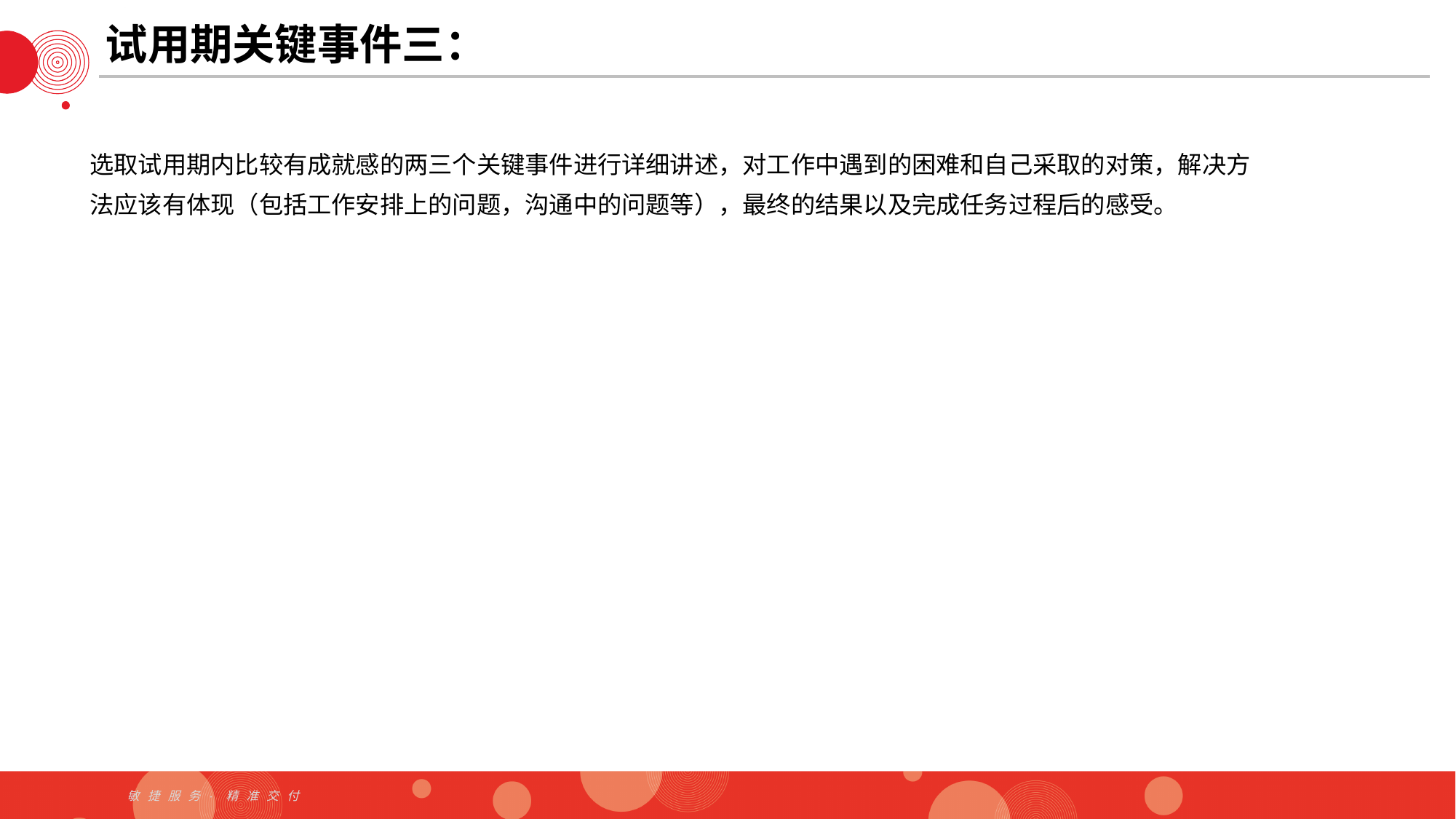

试用期关键事件三：
选取试用期内比较有成就感的两三个关键事件进行详细讲述，对工作中遇到的困难和自己采取的对策，解决方
法应该有体现（包括工作安排上的问题，沟通中的问题等），最终的结果以及完成任务过程后的感受。